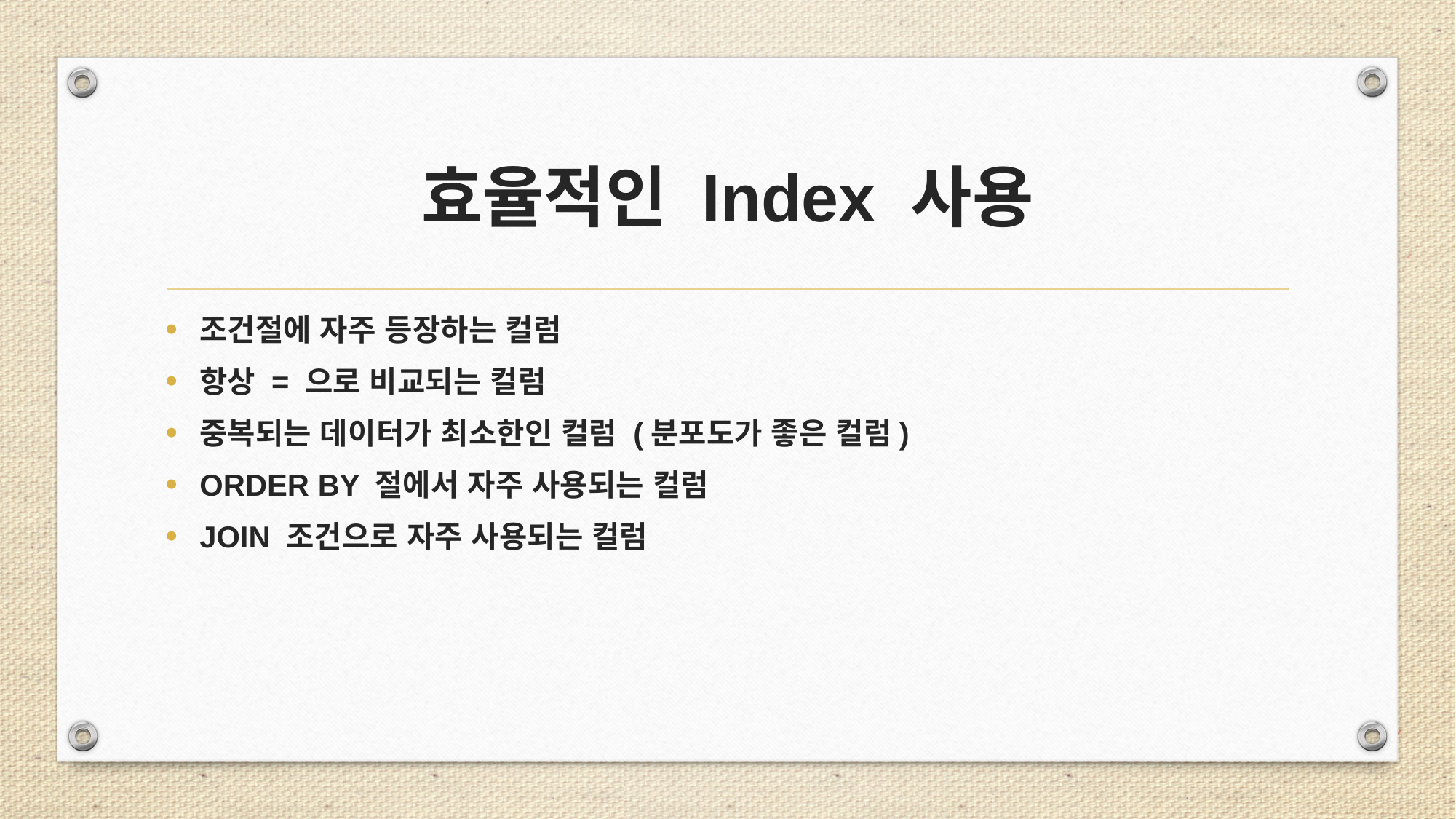

# 효율적인 Index 사용
조건절에 자주 등장하는 컬럼
항상 = 으로 비교되는 컬럼
중복되는 데이터가 최소한인 컬럼 (분포도가 좋은 컬럼)
ORDER BY 절에서 자주 사용되는 컬럼
JOIN 조건으로 자주 사용되는 컬럼